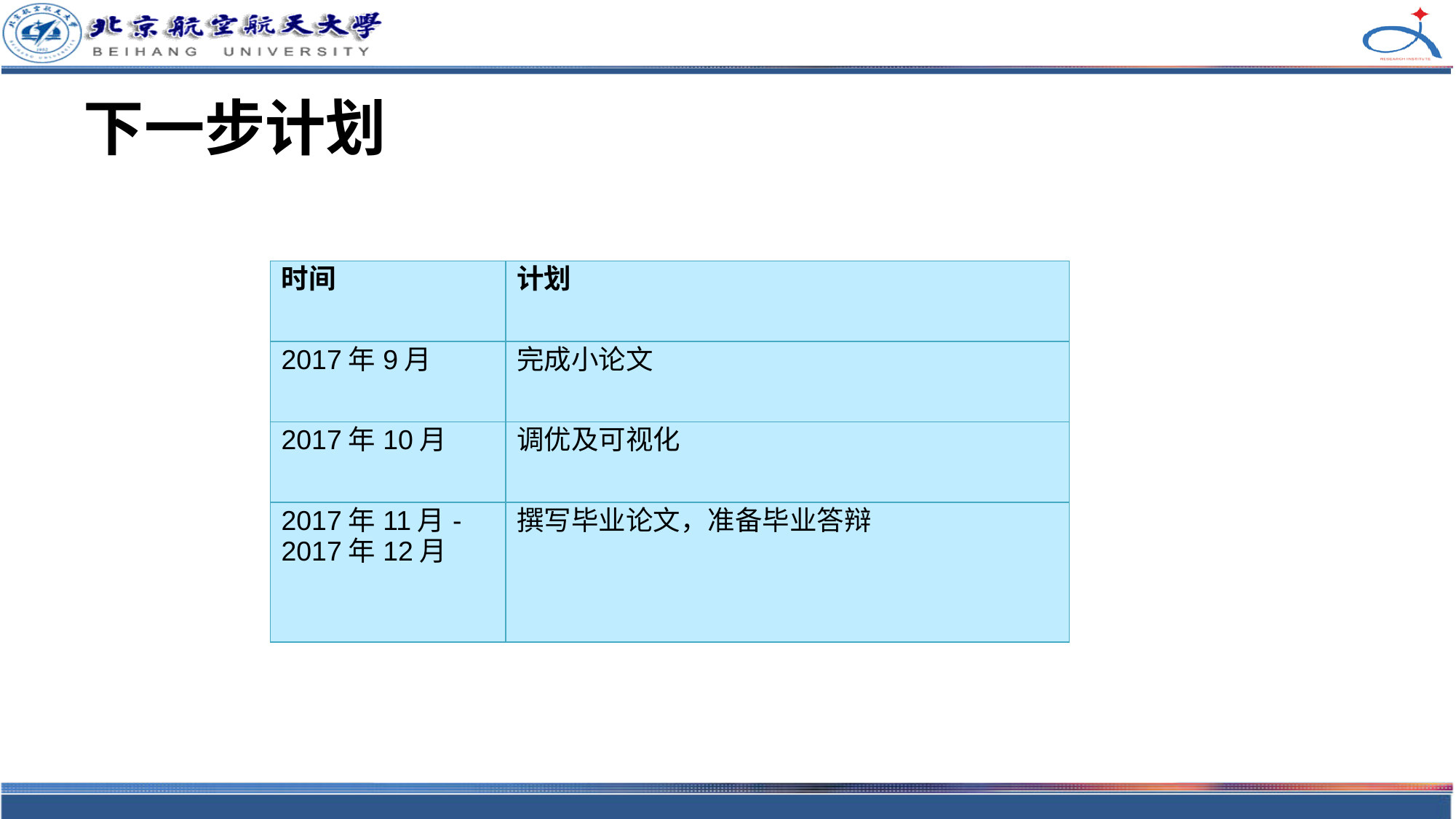

# 下一步计划

| 时间 | 计划 |
| --- | --- |
| 2017年9月 | 完成小论文 |
| 2017年10月 | 调优及可视化 |
| 2017年11月-2017年12月 | 撰写毕业论文，准备毕业答辩 |